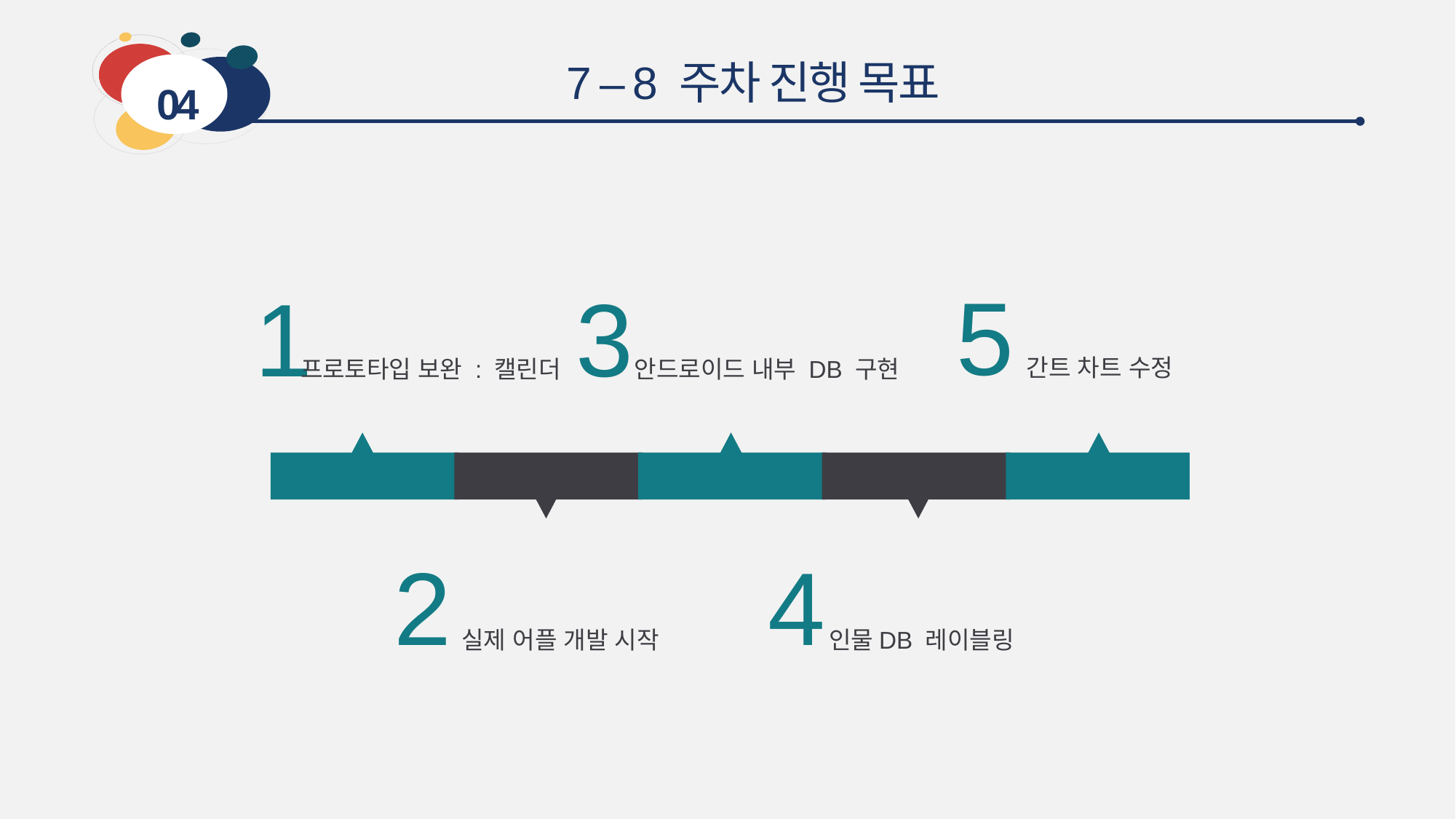

7 – 8 주차 진행 목표
04
5
1
3
간트 차트 수정
프로토타입 보완 : 캘린더
안드로이드 내부 DB 구현

A
B
C
D
E

2
4
실제 어플 개발 시작
인물DB 레이블링